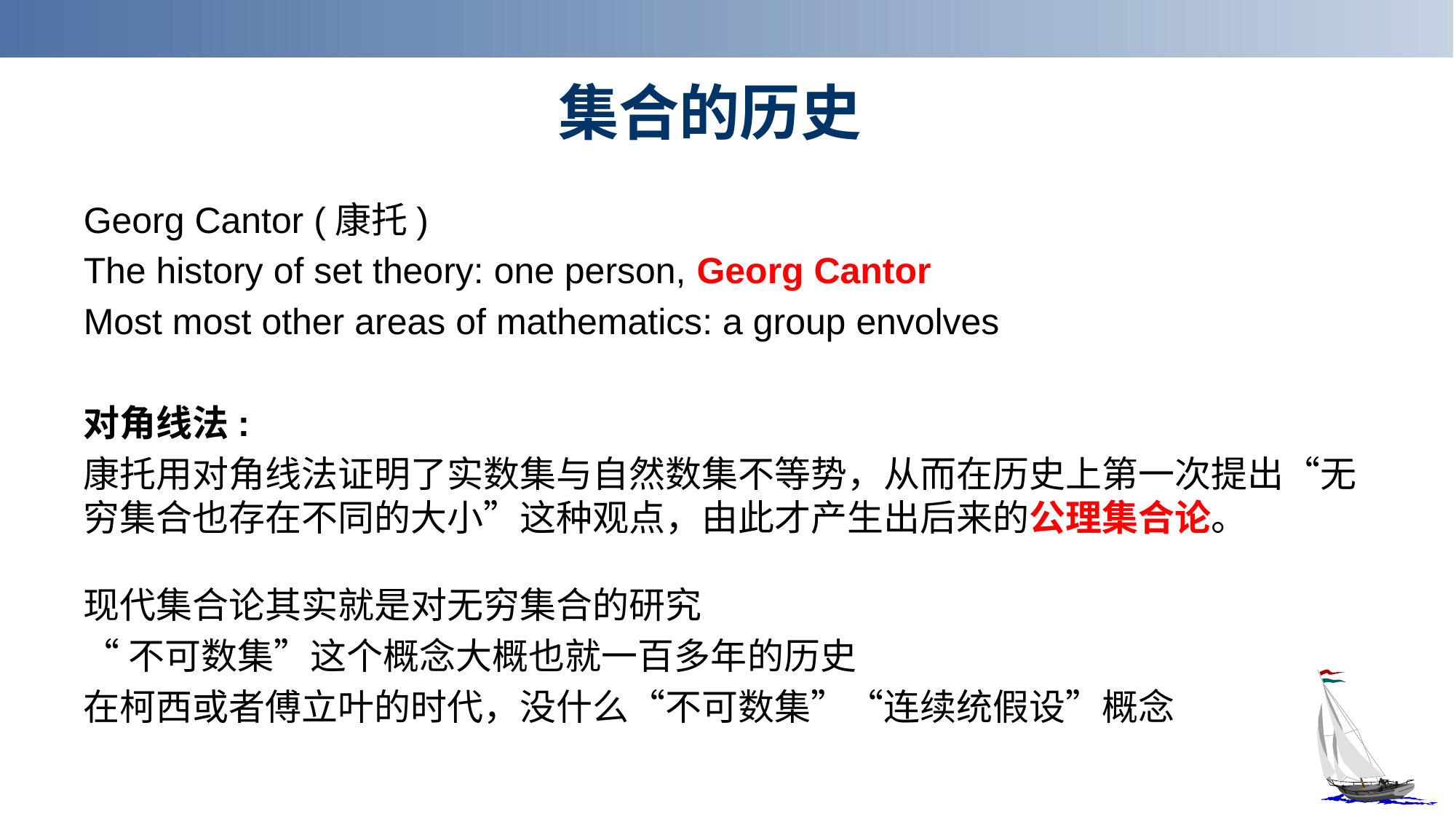

# 集合的历史
Georg Cantor (康托)
The history of set theory: one person, Georg Cantor
Most most other areas of mathematics: a group envolves

对角线法:
康托用对角线法证明了实数集与自然数集不等势，从而在历史上第一次提出“无穷集合也存在不同的大小”这种观点，由此才产生出后来的公理集合论。
现代集合论其实就是对无穷集合的研究
“不可数集”这个概念大概也就一百多年的历史
在柯西或者傅立叶的时代，没什么“不可数集”“连续统假设”概念